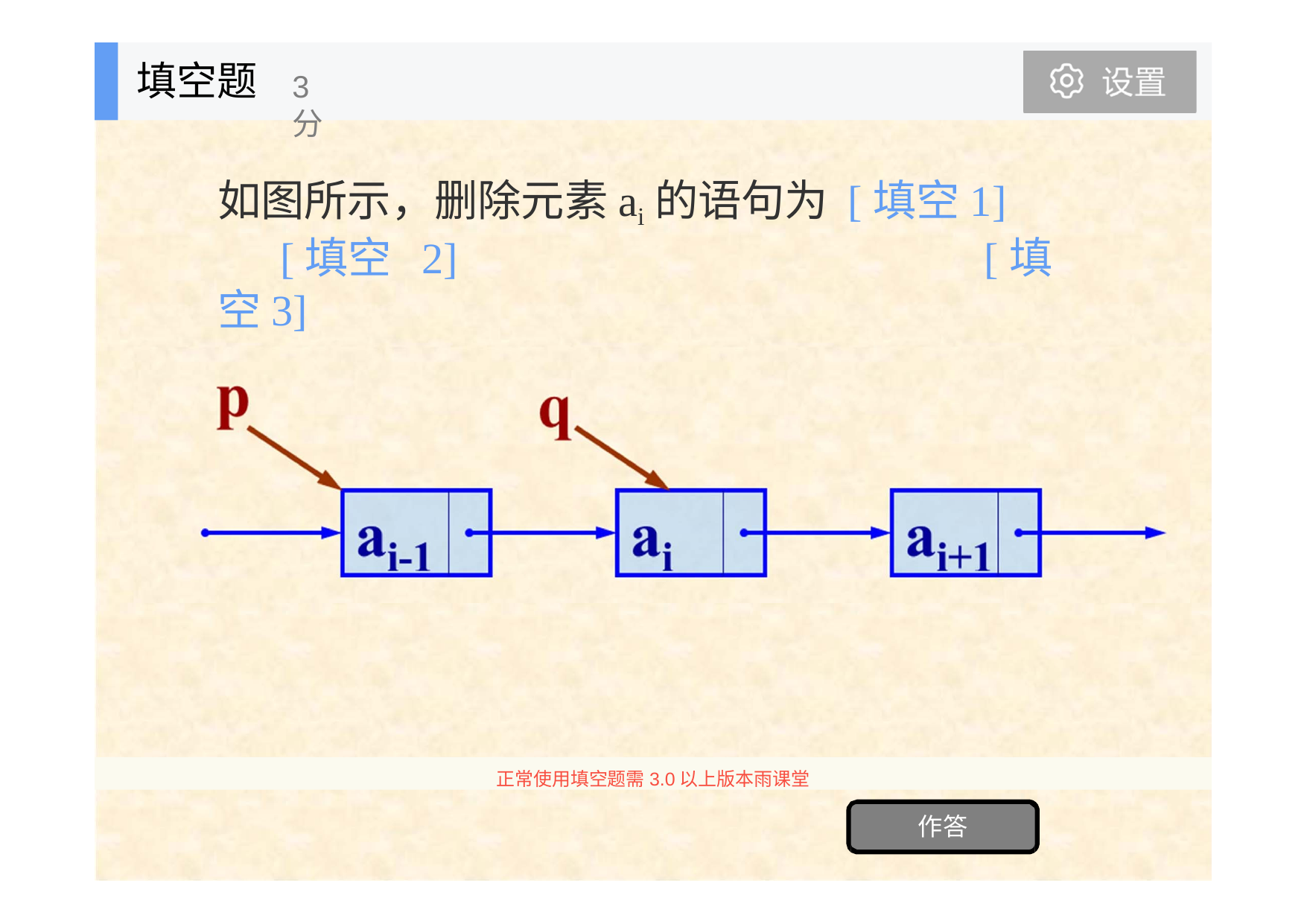

填空题
3分
# 如图所示，删除元素ai的语句为 [填空1]	[填空  2]	[填空3]

正常使用填空题需3.0以上版本雨课堂

作答